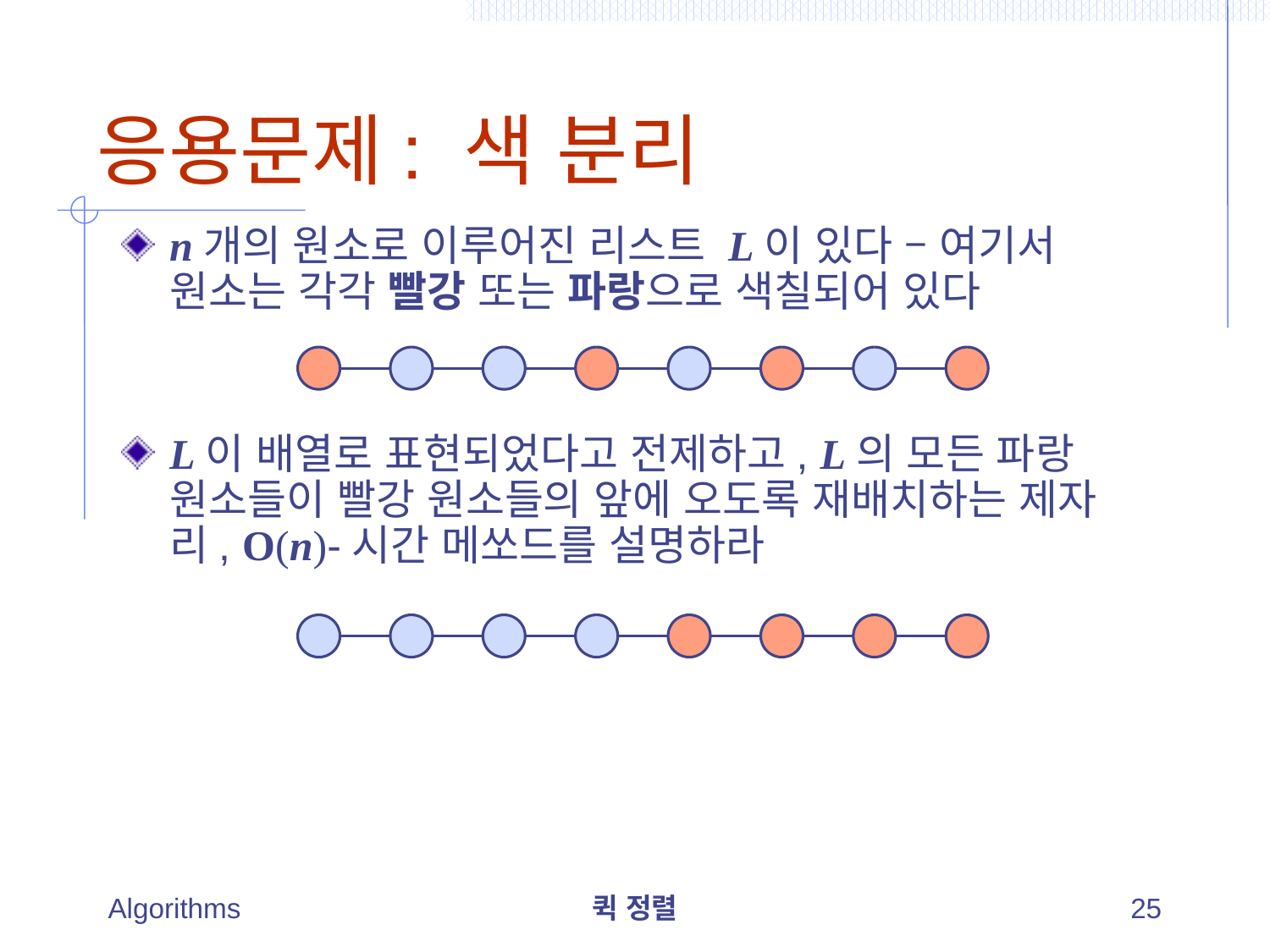

# 응용문제: 색 분리
n개의 원소로 이루어진 리스트 L이 있다 – 여기서 원소는 각각 빨강 또는 파랑으로 색칠되어 있다

L이 배열로 표현되었다고 전제하고, L의 모든 파랑 원소들이 빨강 원소들의 앞에 오도록 재배치하는 제자리, O(n)-시간 메쏘드를 설명하라

Algorithms
퀵 정렬
25